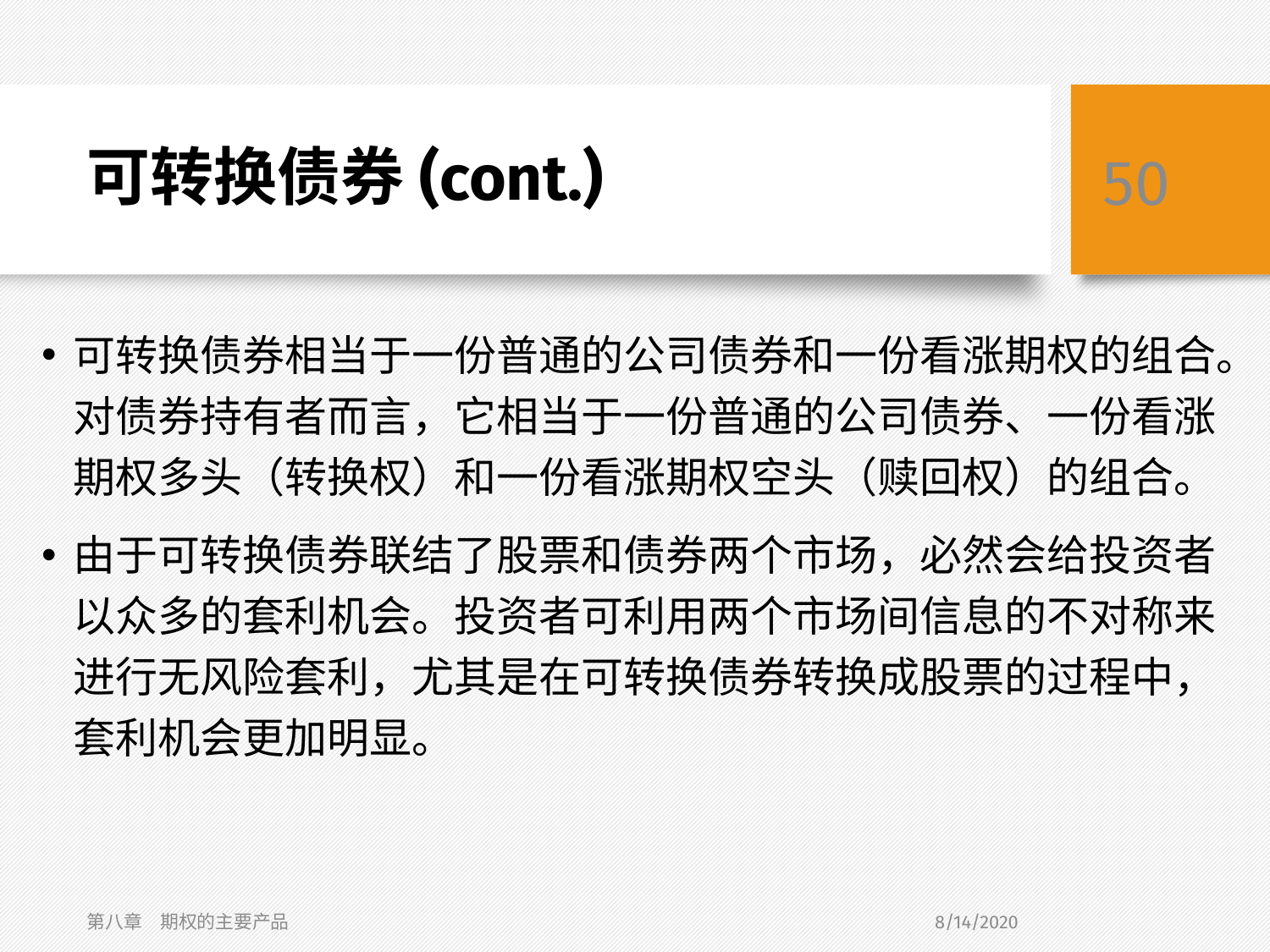

# 可转换债券(cont.)
50
可转换债券相当于一份普通的公司债券和一份看涨期权的组合。对债券持有者而言，它相当于一份普通的公司债券、一份看涨期权多头（转换权）和一份看涨期权空头（赎回权）的组合。
由于可转换债券联结了股票和债券两个市场，必然会给投资者以众多的套利机会。投资者可利用两个市场间信息的不对称来进行无风险套利，尤其是在可转换债券转换成股票的过程中，套利机会更加明显。
8/14/2020
第八章　期权的主要产品